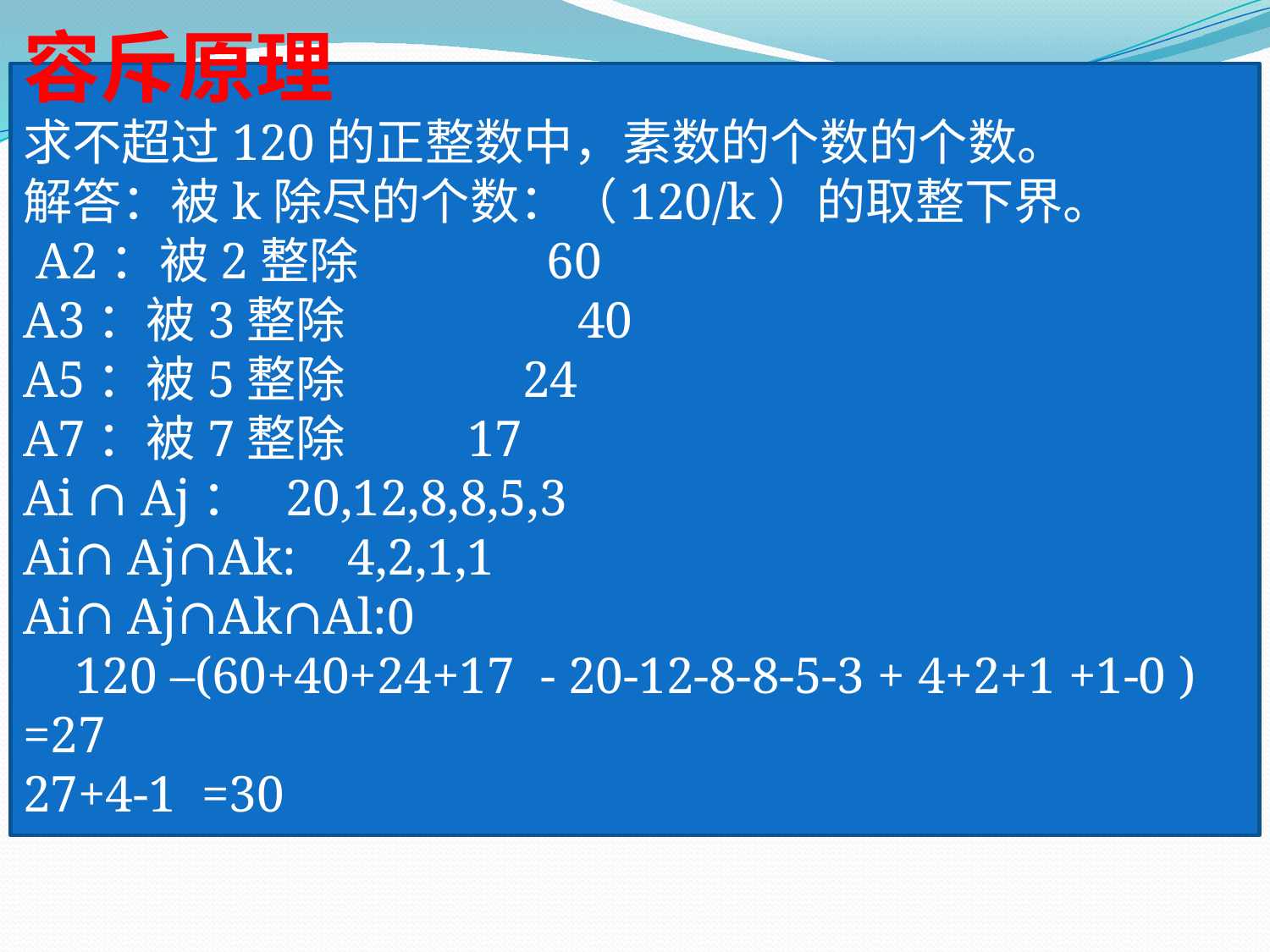

容斥原理
求不超过120的正整数中，素数的个数的个数。
解答：被k除尽的个数：（120/k）的取整下界。
 A2：被2整除                60
A3：被3整除                    40
A5：被5整除               24
A7：被7整除          17
Ai ∩ Aj：  20,12,8,8,5,3
Ai∩ Aj∩Ak:    4,2,1,1
Ai∩ Aj∩Ak∩Al:0
    120 –(60+40+24+17  - 20-12-8-8-5-3 + 4+2+1 +1-0 ) =27
27+4-1  =30